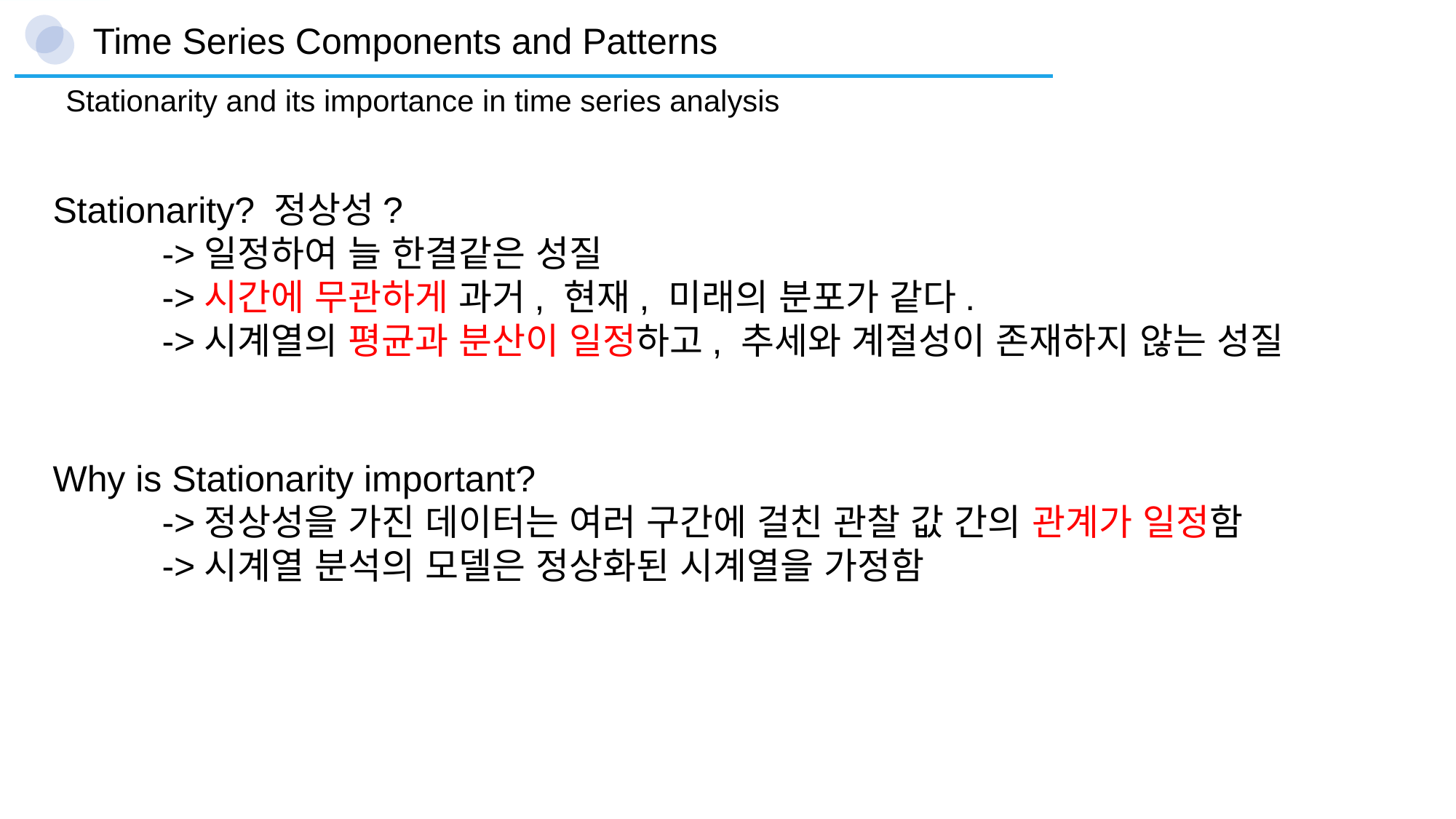

Time Series Components and Patterns

Stationarity and its importance in time series analysis
Stationarity? 정상성?
	->일정하여 늘 한결같은 성질
	->시간에 무관하게 과거, 현재, 미래의 분포가 같다.
	->시계열의 평균과 분산이 일정하고, 추세와 계절성이 존재하지 않는 성질
Why is Stationarity important?
	->정상성을 가진 데이터는 여러 구간에 걸친 관찰 값 간의 관계가 일정함
	->시계열 분석의 모델은 정상화된 시계열을 가정함